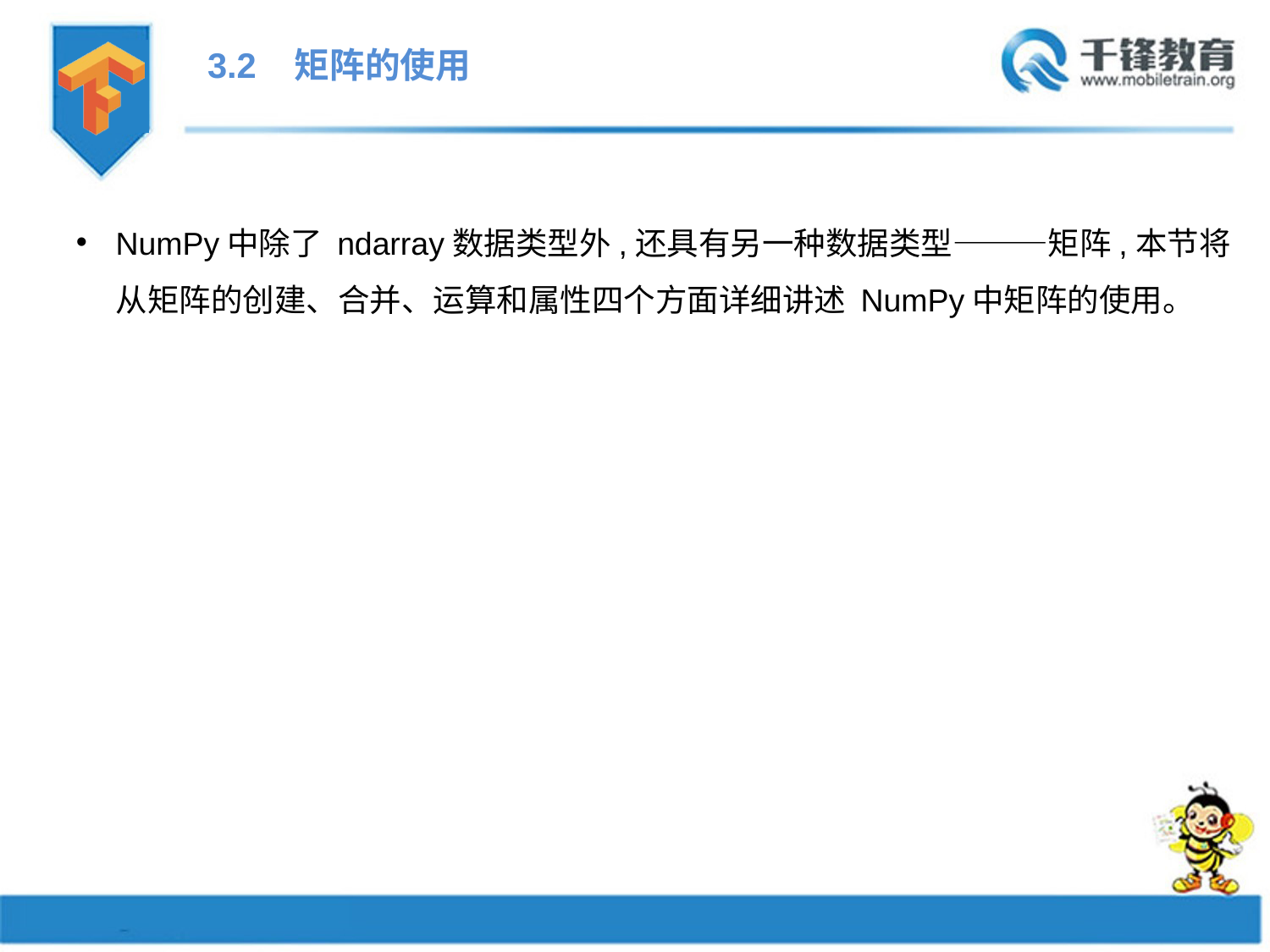

3.2   矩阵的使用
NumPy中除了 ndarray数据类型外,还具有另一种数据类型———矩阵,本节将从矩阵的创建、合并、运算和属性四个方面详细讲述 NumPy中矩阵的使用。